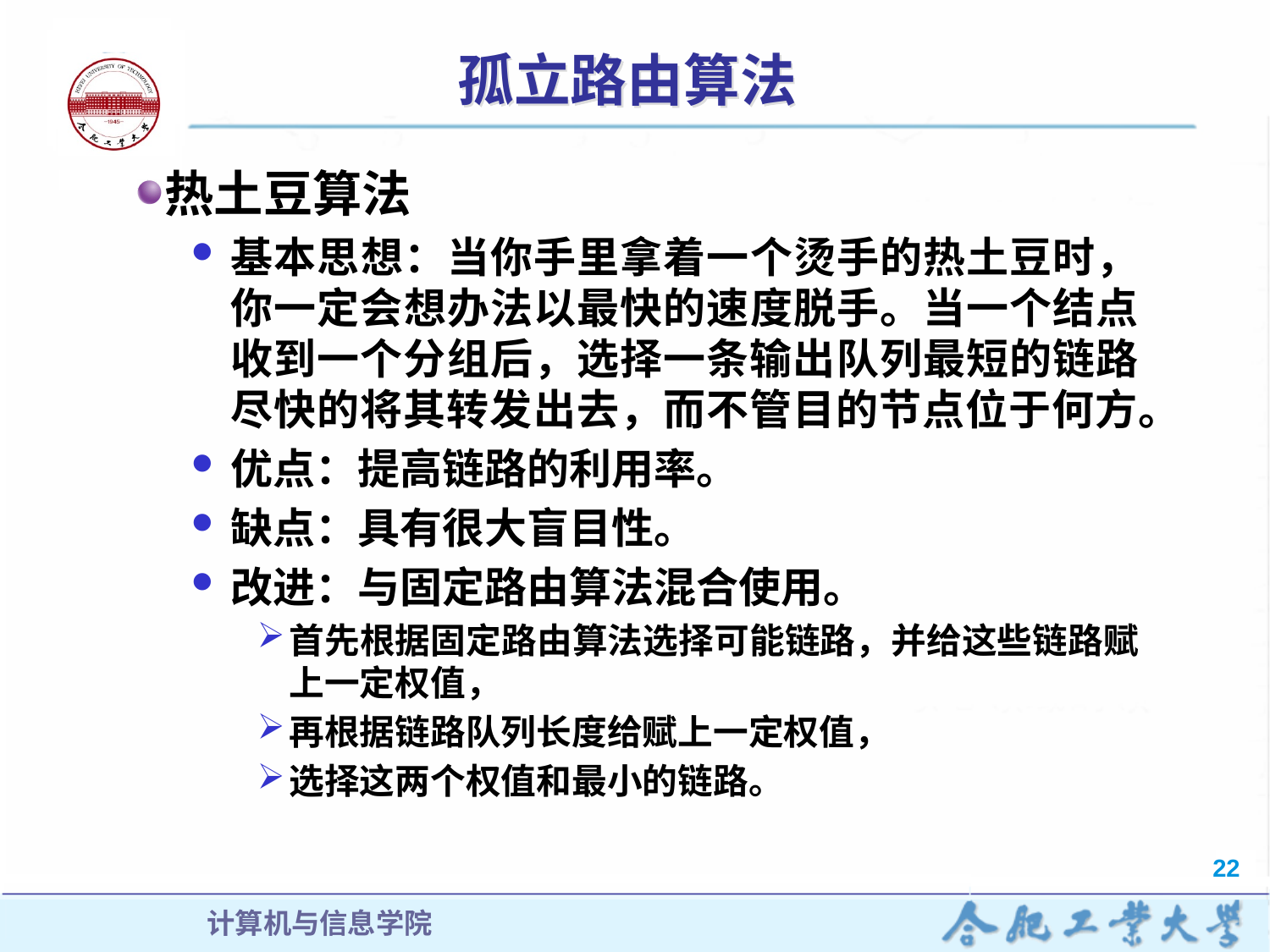

# 孤立路由算法
热土豆算法
基本思想：当你手里拿着一个烫手的热土豆时，你一定会想办法以最快的速度脱手。当一个结点收到一个分组后，选择一条输出队列最短的链路尽快的将其转发出去，而不管目的节点位于何方。
优点：提高链路的利用率。
缺点：具有很大盲目性。
改进：与固定路由算法混合使用。
首先根据固定路由算法选择可能链路，并给这些链路赋上一定权值，
再根据链路队列长度给赋上一定权值，
选择这两个权值和最小的链路。